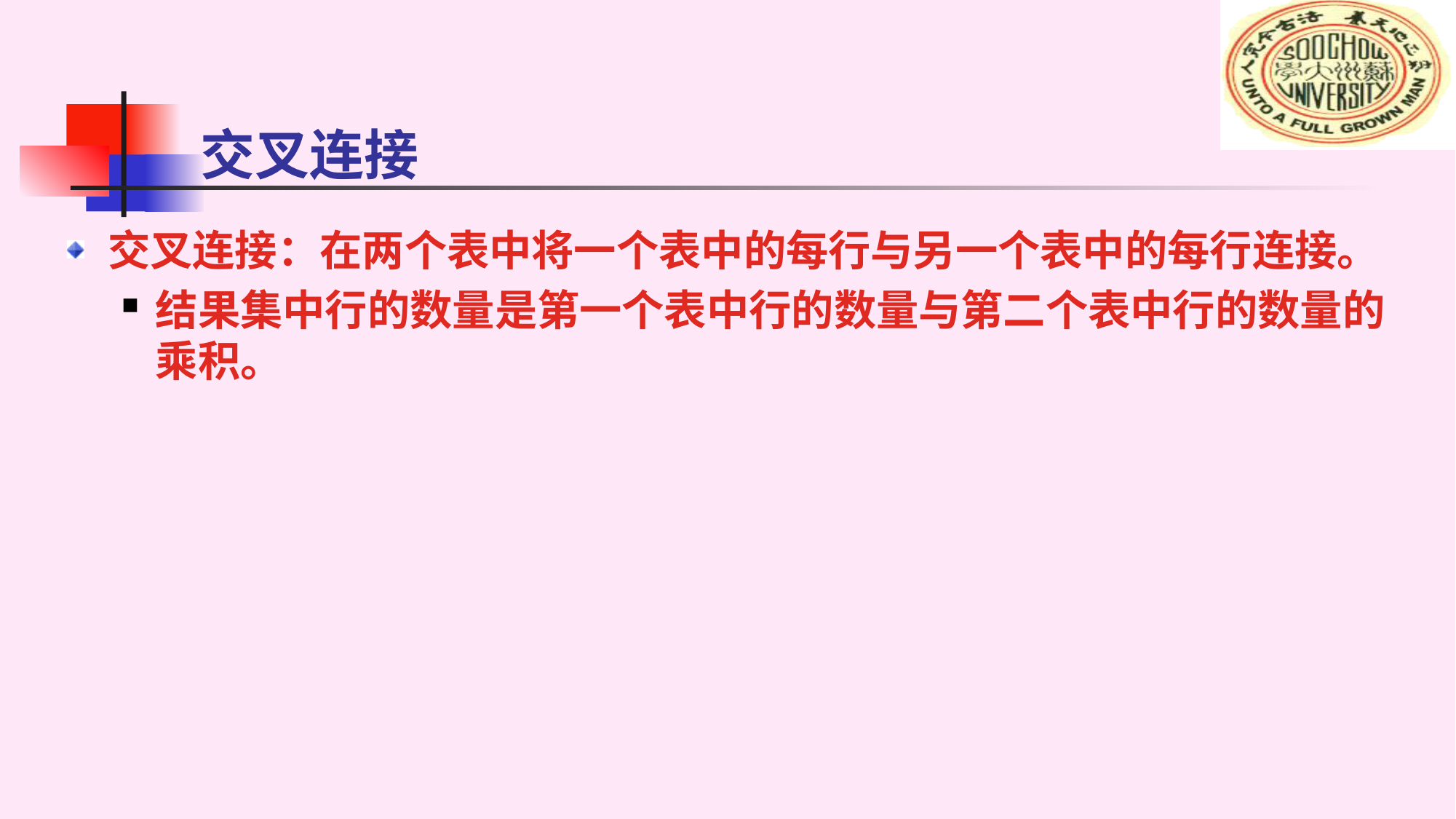

使用交叉连接（续）``
交叉连接
交叉连接：在两个表中将一个表中的每行与另一个表中的每行连接。
结果集中行的数量是第一个表中行的数量与第二个表中行的数量的乘积。